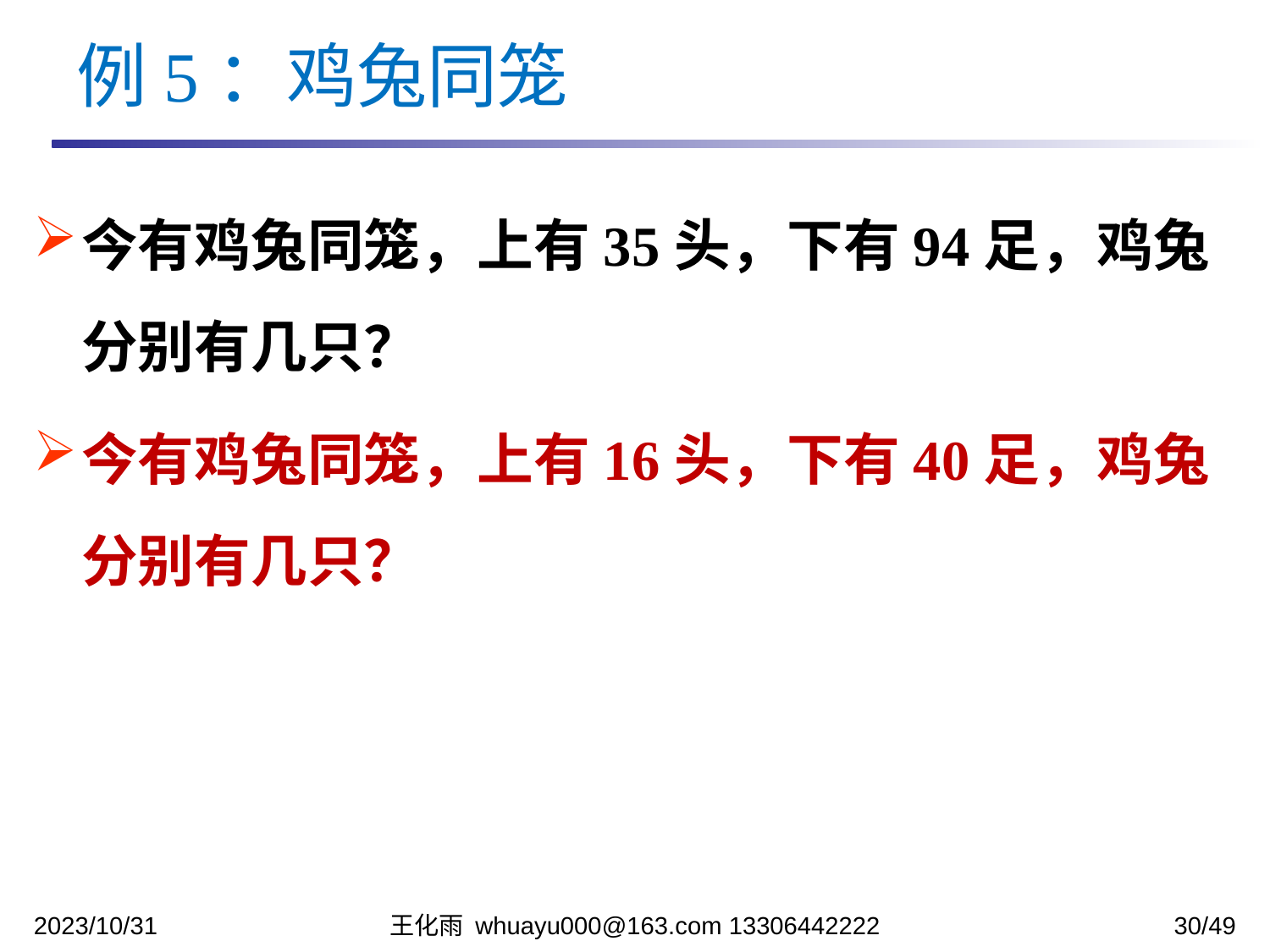

例5：鸡兔同笼
今有鸡兔同笼，上有35头，下有94足，鸡兔分别有几只？
今有鸡兔同笼，上有16头，下有40足，鸡兔分别有几只？

2023/10/31
王化雨 whuayu000@163.com 13306442222
30/49